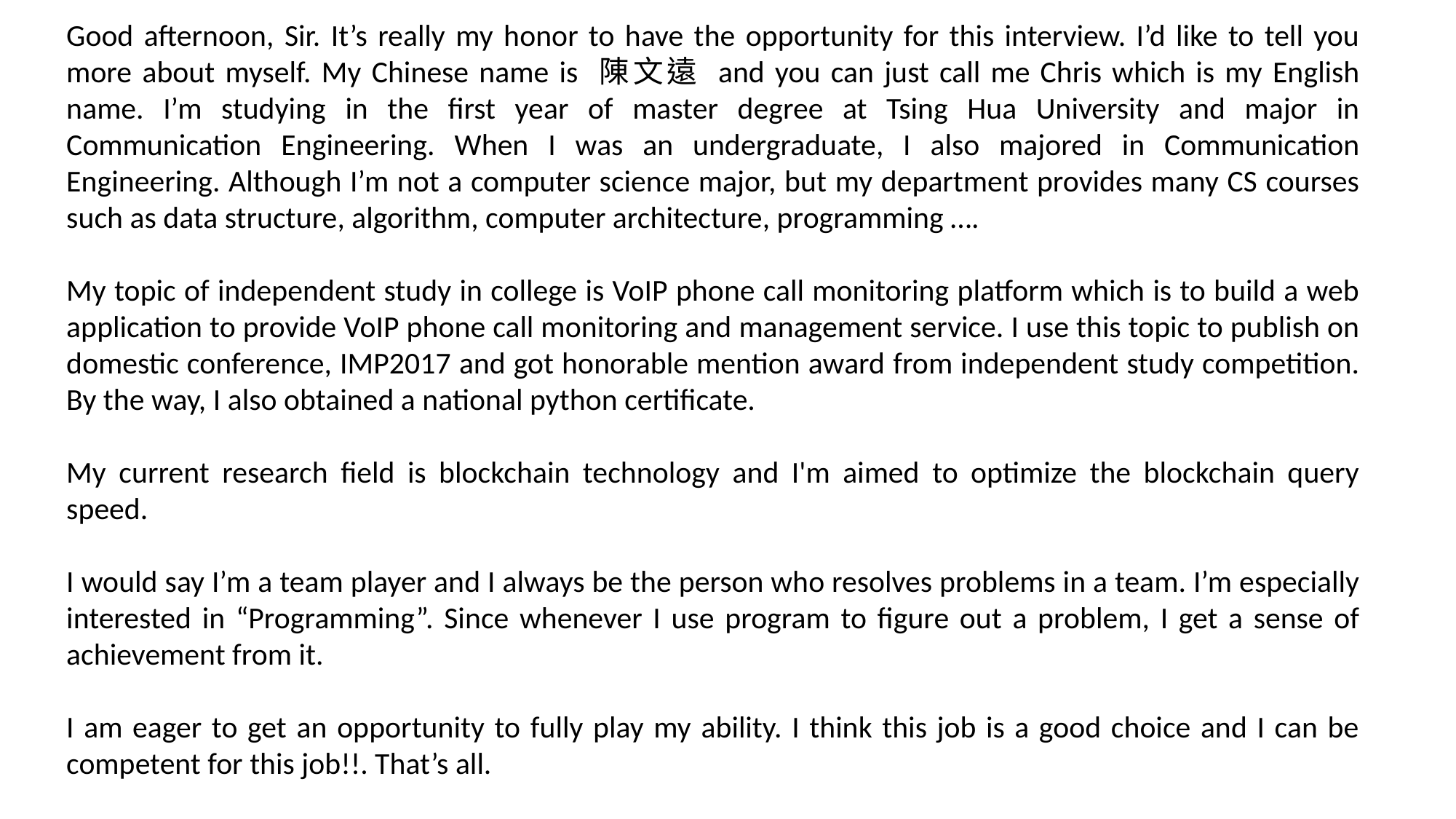

Good afternoon, Sir. It’s really my honor to have the opportunity for this interview. I’d like to tell you more about myself. My Chinese name is 陳文遠 and you can just call me Chris which is my English name. I’m studying in the first year of master degree at Tsing Hua University and major in Communication Engineering. When I was an undergraduate, I also majored in Communication Engineering. Although I’m not a computer science major, but my department provides many CS courses such as data structure, algorithm, computer architecture, programming ….

My topic of independent study in college is VoIP phone call monitoring platform which is to build a web application to provide VoIP phone call monitoring and management service. I use this topic to publish on domestic conference, IMP2017 and got honorable mention award from independent study competition. By the way, I also obtained a national python certificate.

My current research field is blockchain technology and I'm aimed to optimize the blockchain query speed.

I would say I’m a team player and I always be the person who resolves problems in a team. I’m especially interested in “Programming”. Since whenever I use program to figure out a problem, I get a sense of achievement from it.

I am eager to get an opportunity to fully play my ability. I think this job is a good choice and I can be competent for this job!!. That’s all.

Thank you for your time.
(2:09)